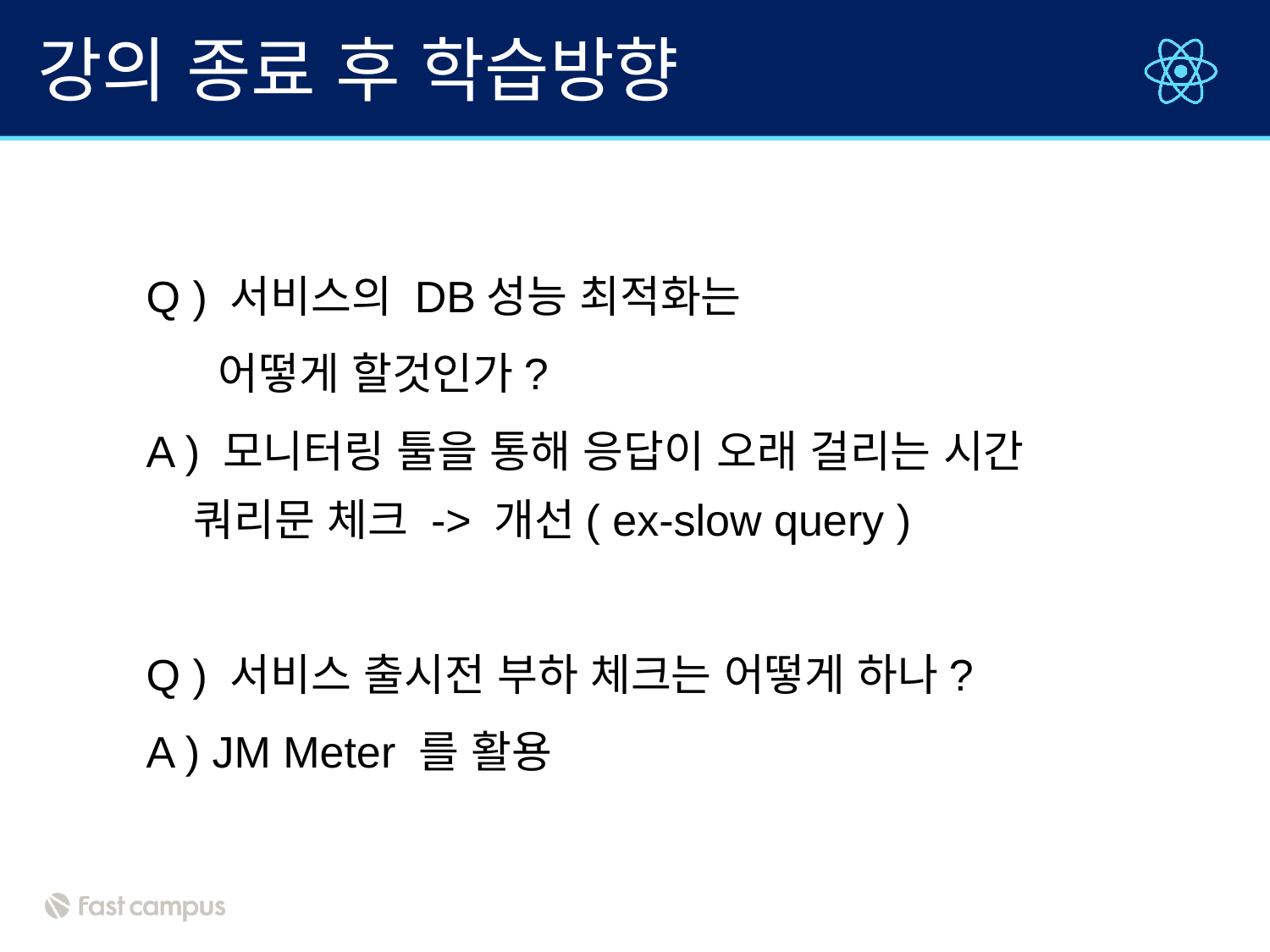

# 강의 종료 후 학습방향
Q ) 서비스의 DB성능 최적화는
     어떻게 할것인가?
A ) 모니터링 툴을 통해 응답이 오래 걸리는 시간 쿼리문 체크 -> 개선( ex-slow query )

Q ) 서비스 출시전 부하 체크는 어떻게 하나?
A ) JM Meter 를 활용